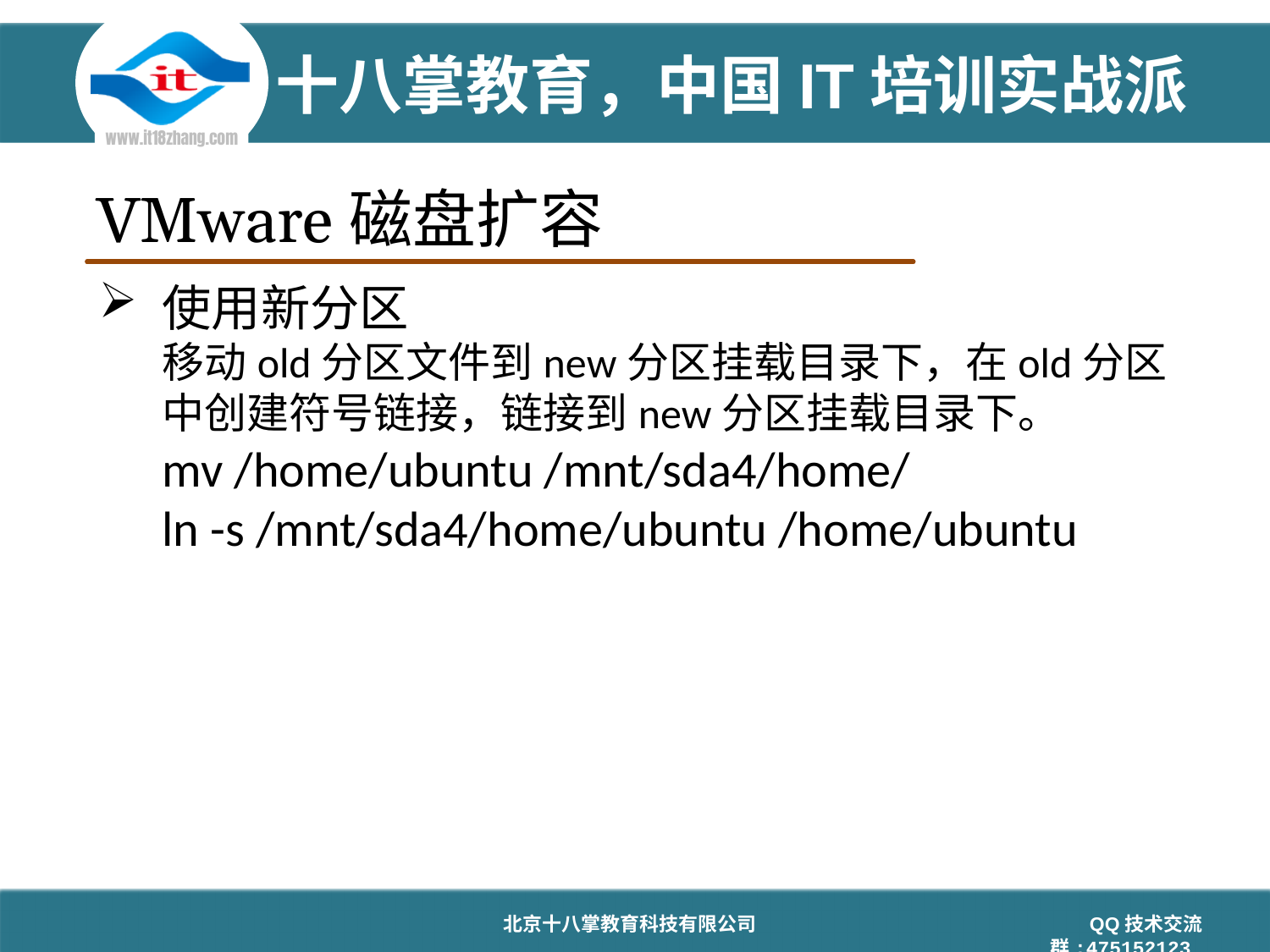

# VMware磁盘扩容
使用新分区
移动old分区文件到new分区挂载目录下，在old分区中创建符号链接，链接到new分区挂载目录下。
mv /home/ubuntu /mnt/sda4/home/
ln -s /mnt/sda4/home/ubuntu /home/ubuntu